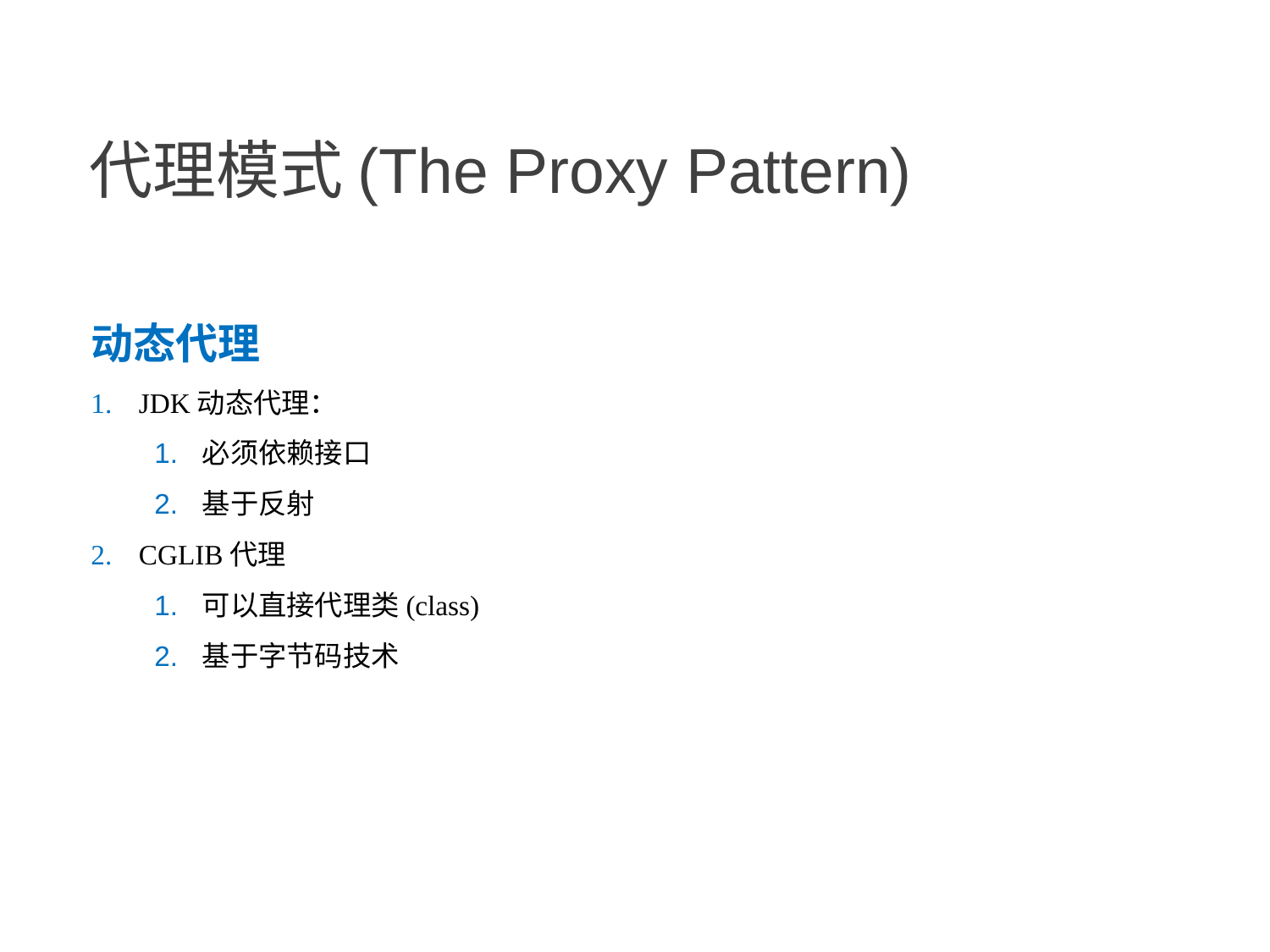

代理模式(The Proxy Pattern)
动态代理
JDK动态代理：
必须依赖接口
基于反射
CGLIB代理
可以直接代理类(class)
基于字节码技术